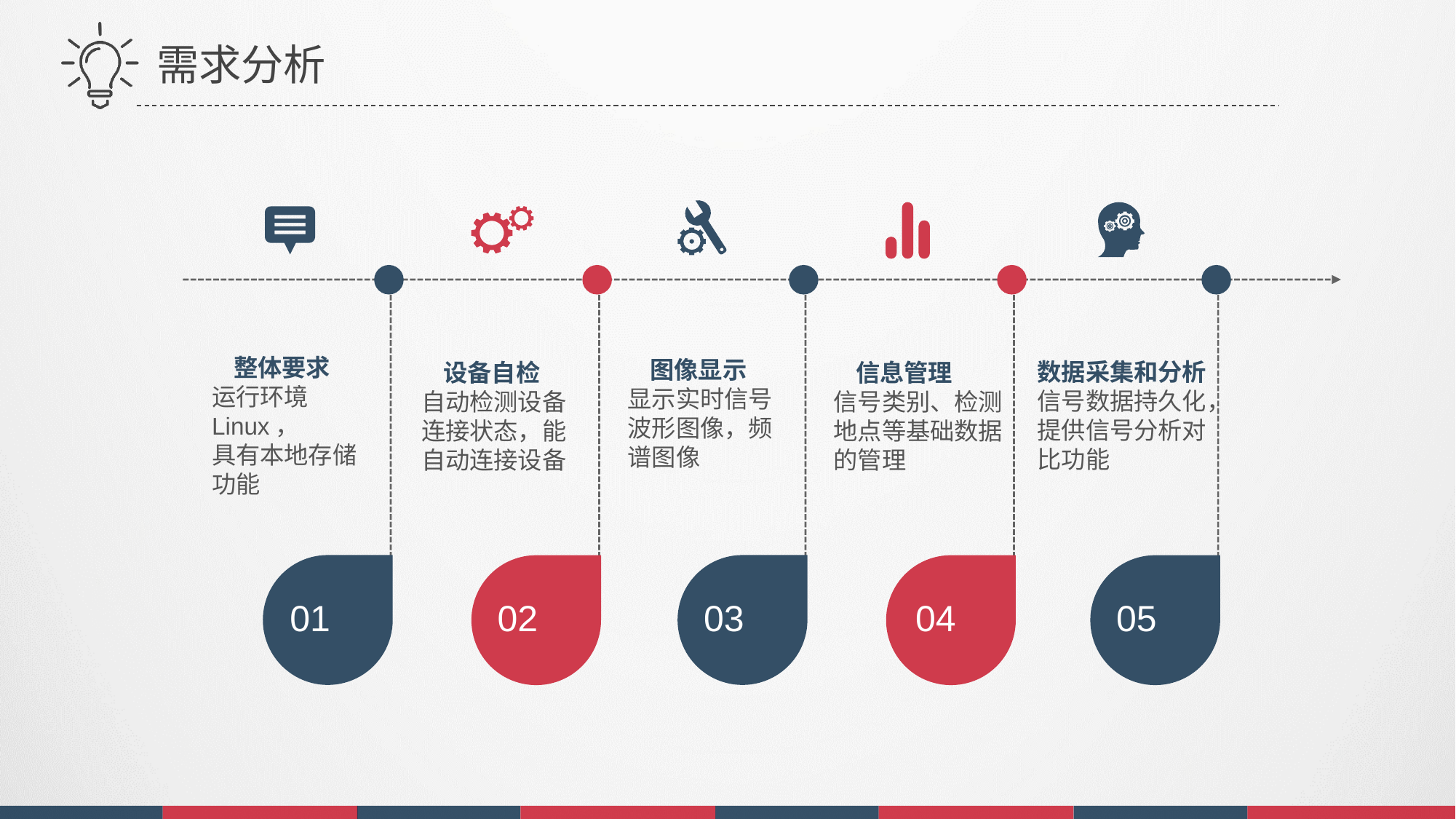

需求分析

   整体要求
运行环境Linux，
具有本地存储功能
   图像显示
显示实时信号波形图像，频谱图像
数据采集和分析
信号数据持久化，提供信号分析对比功能
   设备自检
自动检测设备连接状态，能自动连接设备
   信息管理
信号类别、检测地点等基础数据的管理

01
02
03
04
05